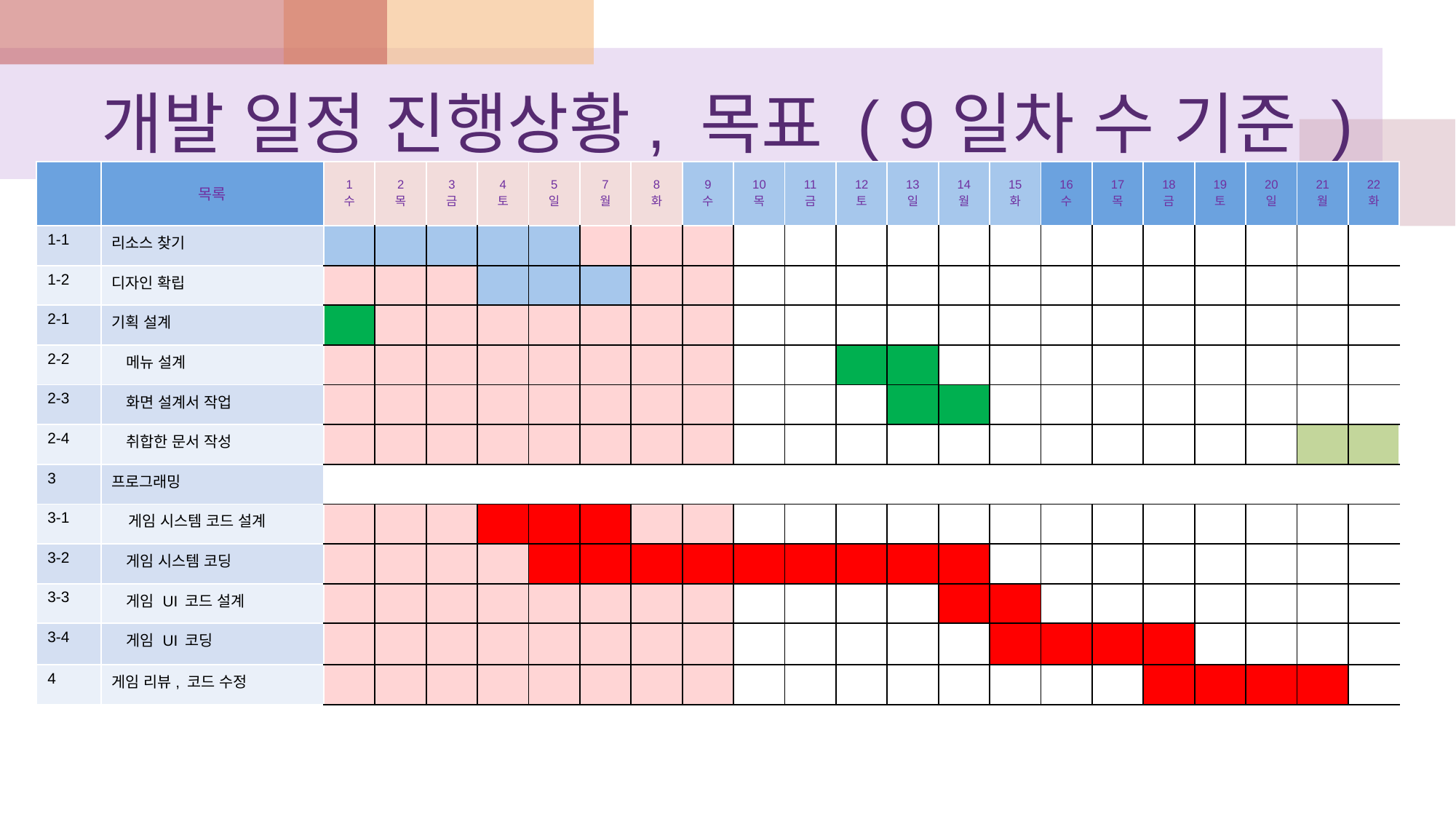

# 개발 일정 진행상황, 목표 ( 9일차 수 기준 )
|  | 목록 | 1 수 | 2 목 | 3 금 | 4 토 | 5 일 | 7 월 | 8 화 | 9 수 | 10 목 | 11 금 | 12 토 | 13 일 | 14 월 | 15 화 | 16 수 | 17 목 | 18 금 | 19 토 | 20 일 | 21 월 | 22 화 |
| --- | --- | --- | --- | --- | --- | --- | --- | --- | --- | --- | --- | --- | --- | --- | --- | --- | --- | --- | --- | --- | --- | --- |
| 1-1 | 리소스 찾기 |  |  |  |  |  |  |  |  |  |  |  |  |  |  |  |  |  |  |  |  |  |
| 1-2 | 디자인 확립 |  |  |  |  |  |  |  |  |  |  |  |  |  |  |  |  |  |  |  |  |  |
| 2-1 | 기획 설계 |  |  |  |  |  |  |  |  |  |  |  |  |  |  |  |  |  |  |  |  |  |
| 2-2 | 메뉴 설계 |  |  |  |  |  |  |  |  |  |  |  |  |  |  |  |  |  |  |  |  |  |
| 2-3 | 화면 설계서 작업 |  |  |  |  |  |  |  |  |  |  |  |  |  |  |  |  |  |  |  |  |  |
| 2-4 | 취합한 문서 작성 |  |  |  |  |  |  |  |  |  |  |  |  |  |  |  |  |  |  |  |  |  |
| 3 | 프로그래밍 |  |  |  |  |  |  |  |  |  |  |  |  |  |  |  |  |  |  |  |  |  |
| 3-1 | 게임 시스템 코드 설계 |  |  |  |  |  |  |  |  |  |  |  |  |  |  |  |  |  |  |  |  |  |
| 3-2 | 게임 시스템 코딩 |  |  |  |  |  |  |  |  |  |  |  |  |  |  |  |  |  |  |  |  |  |
| 3-3 | 게임 UI 코드 설계 |  |  |  |  |  |  |  |  |  |  |  |  |  |  |  |  |  |  |  |  |  |
| 3-4 | 게임 UI 코딩 |  |  |  |  |  |  |  |  |  |  |  |  |  |  |  |  |  |  |  |  |  |
| 4 | 게임 리뷰, 코드 수정 |  |  |  |  |  |  |  |  |  |  |  |  |  |  |  |  |  |  |  |  |  |